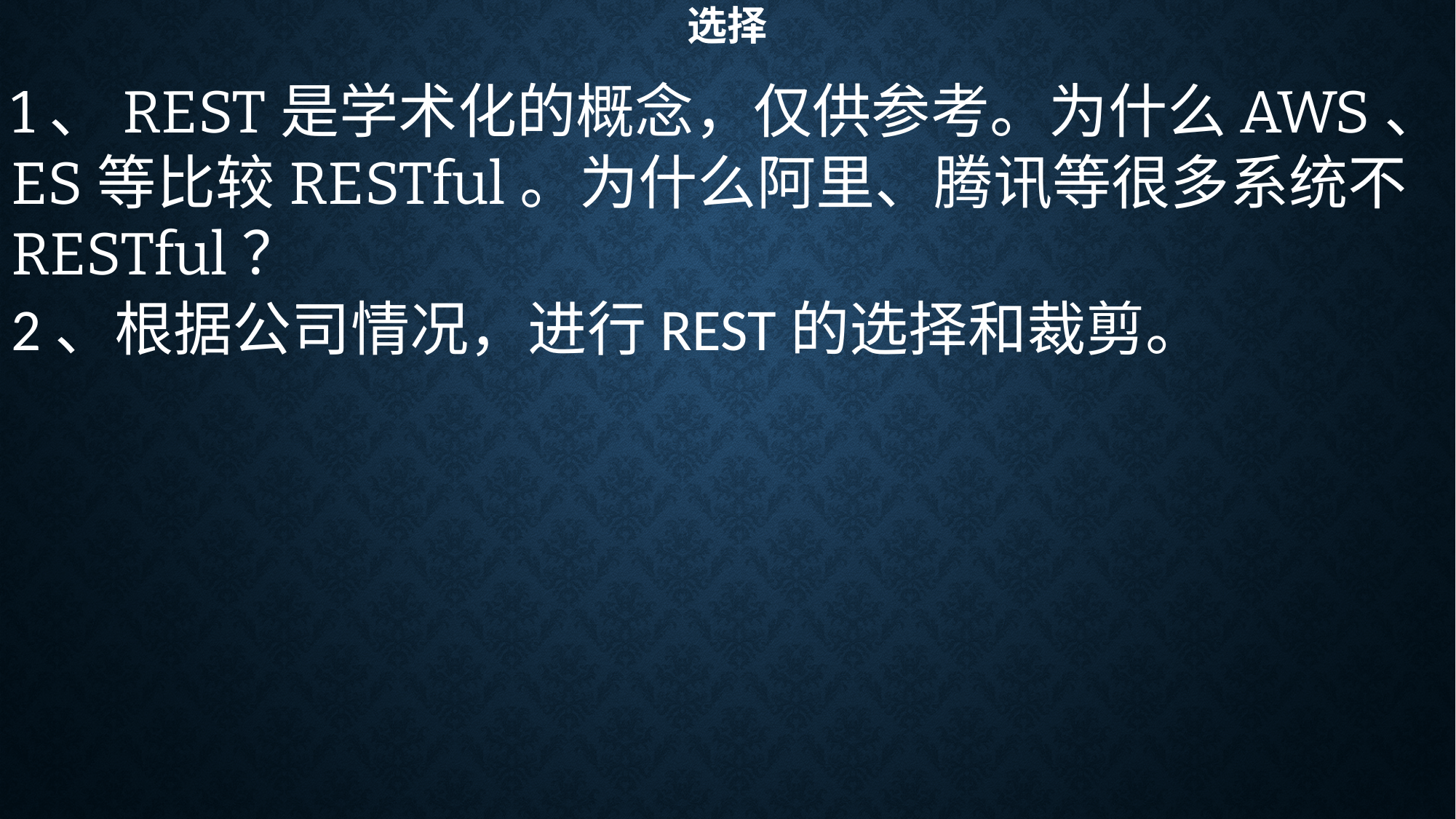

# 选择
1、REST是学术化的概念，仅供参考。为什么AWS、ES等比较RESTful。为什么阿里、腾讯等很多系统不RESTful？
2、根据公司情况，进行REST的选择和裁剪。